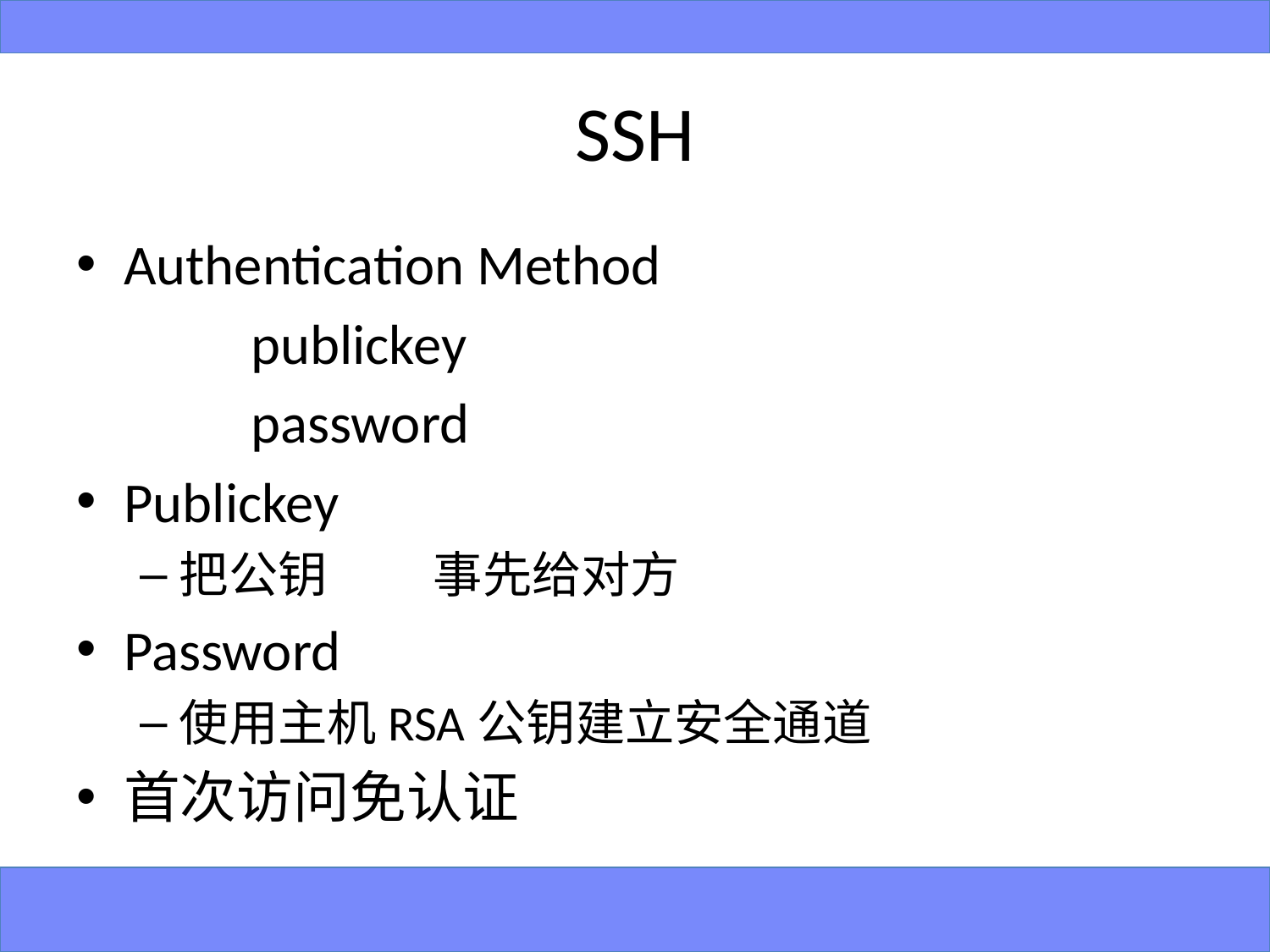

# SSH
Authentication Method
		publickey
		password
Publickey
把公钥	事先给对方
Password
使用主机RSA公钥建立安全通道
首次访问免认证